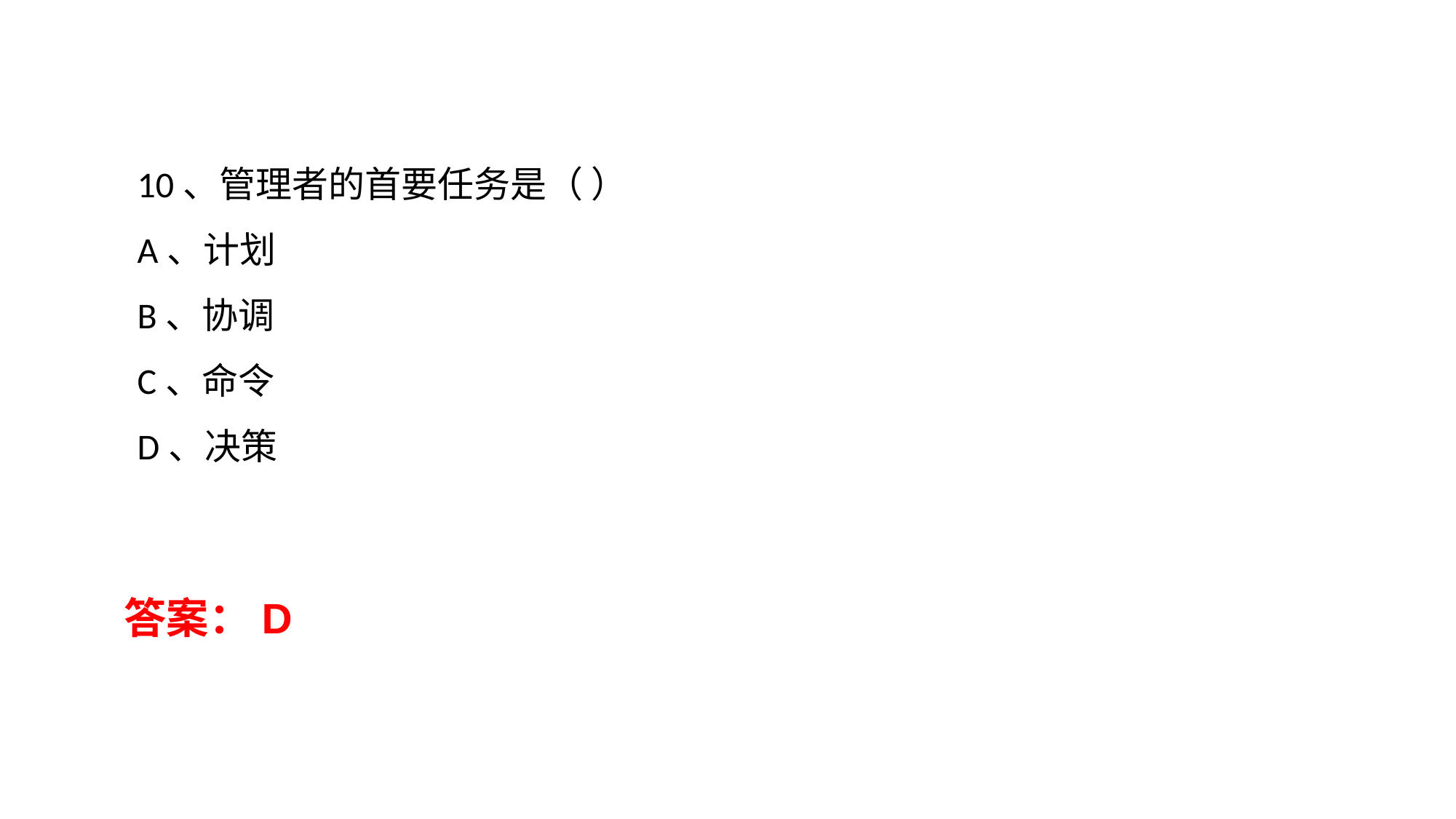

10、管理者的首要任务是（ ）
A、计划
B、协调
C、命令
D、决策

答案：D